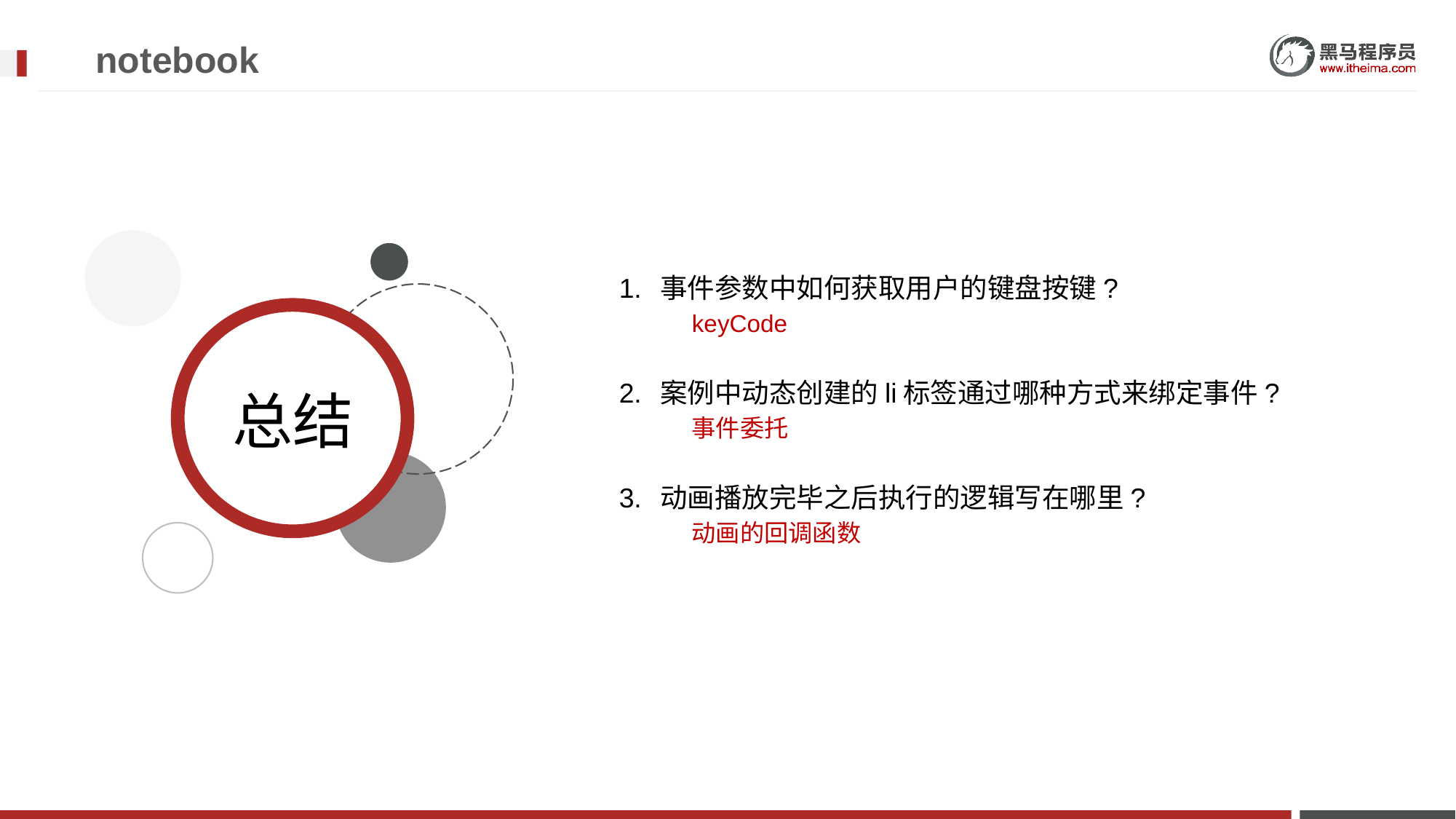

# notebook
事件参数中如何获取用户的键盘按键?
keyCode
案例中动态创建的li标签通过哪种方式来绑定事件?
事件委托
动画播放完毕之后执行的逻辑写在哪里?
动画的回调函数